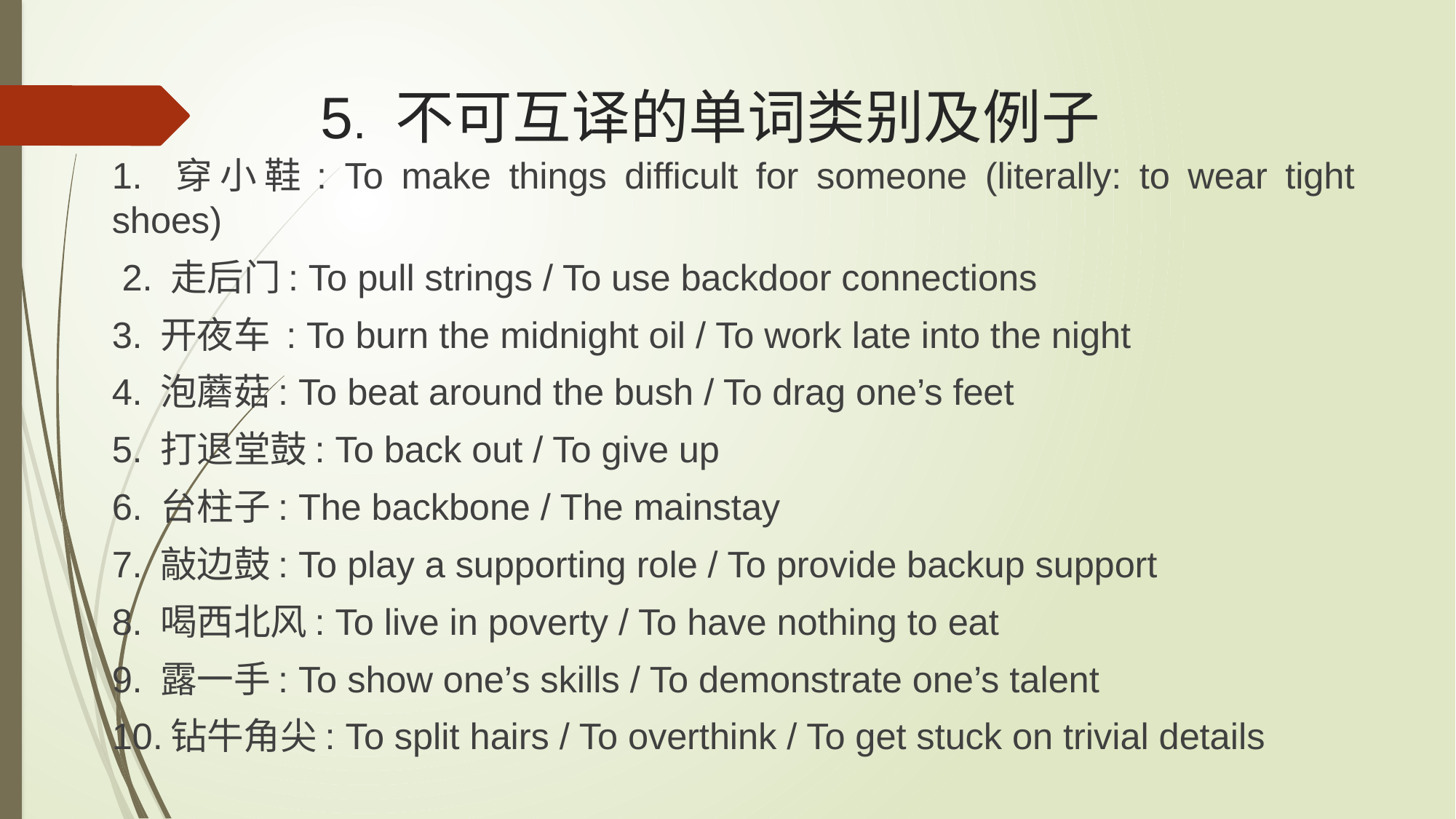

# 5. 不可互译的单词类别及例子
1. 穿小鞋: To make things difficult for someone (literally: to wear tight shoes)
 2. 走后门: To pull strings / To use backdoor connections
3. 开夜车 : To burn the midnight oil / To work late into the night
4. 泡蘑菇: To beat around the bush / To drag one’s feet
5. 打退堂鼓: To back out / To give up
6. 台柱子: The backbone / The mainstay
7. 敲边鼓: To play a supporting role / To provide backup support
8. 喝西北风: To live in poverty / To have nothing to eat
9. 露一手: To show one’s skills / To demonstrate one’s talent
10.钻牛角尖: To split hairs / To overthink / To get stuck on trivial details